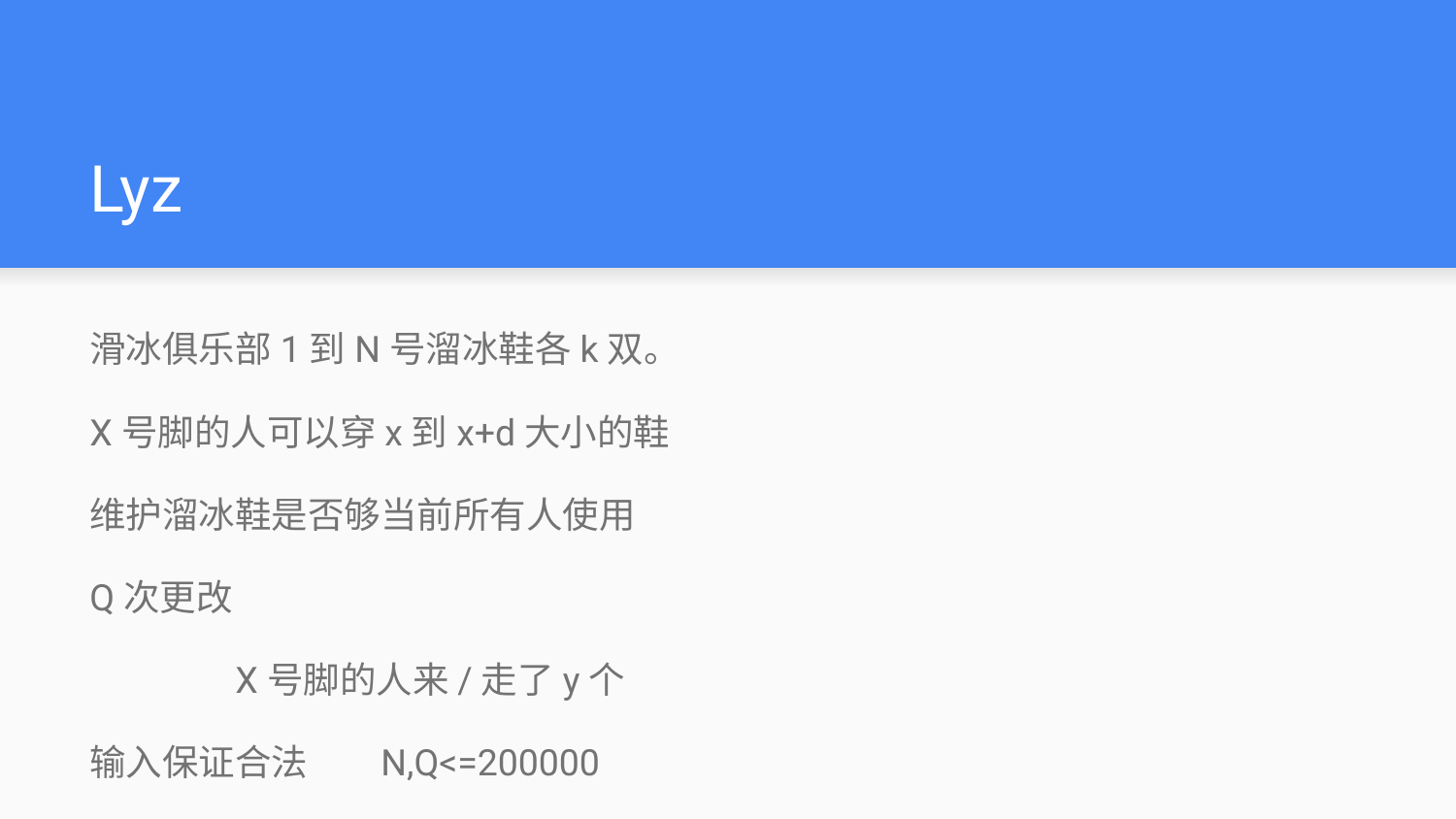

# Lyz
滑冰俱乐部1到N号溜冰鞋各k双。
X号脚的人可以穿x到x+d大小的鞋
维护溜冰鞋是否够当前所有人使用
Q次更改
	X号脚的人来/走了y个
输入保证合法 	N,Q<=200000